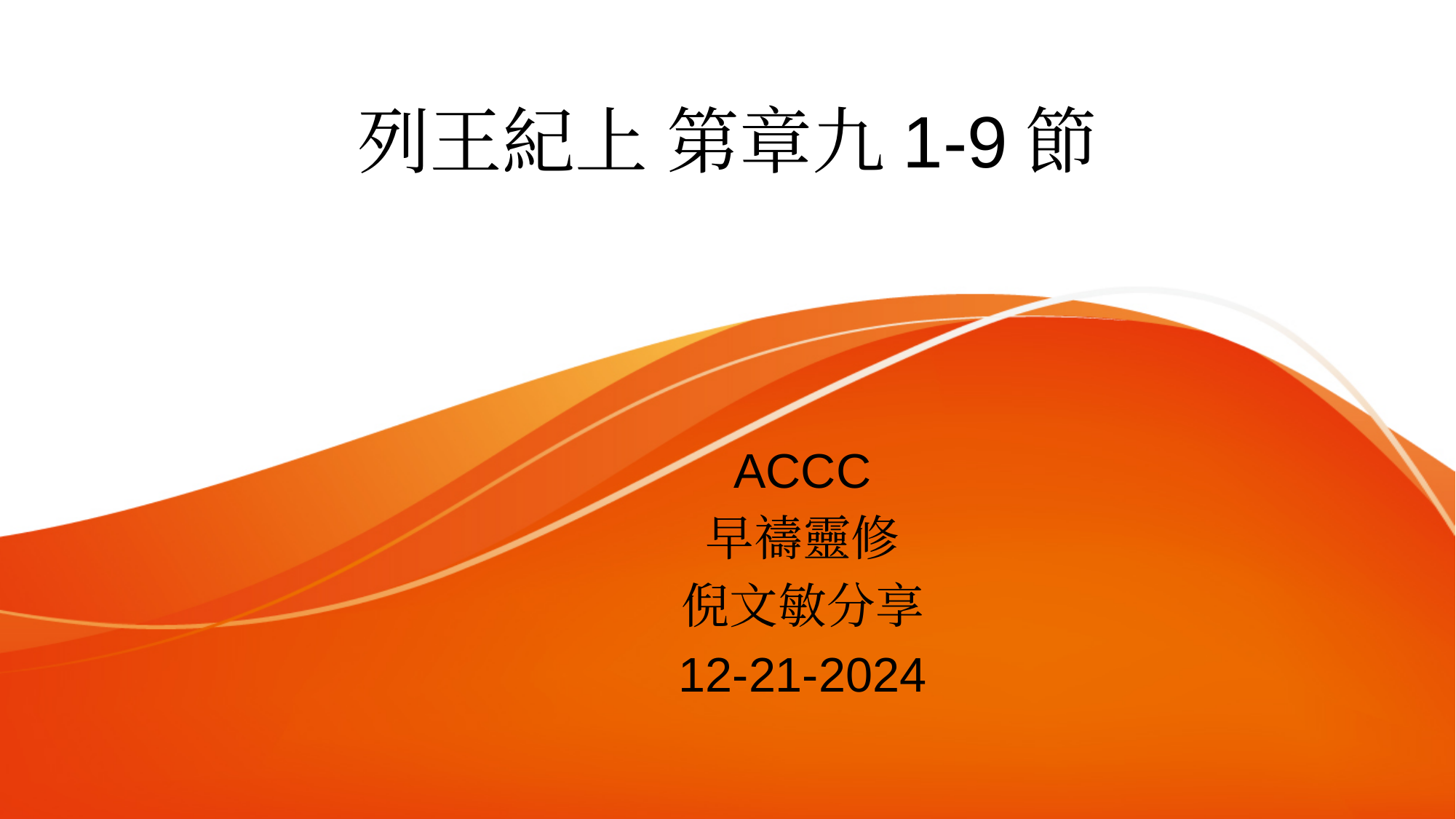

# 列王紀上 第章九1-9節
ACCC
早禱靈修
倪文敏分享
12-21-2024